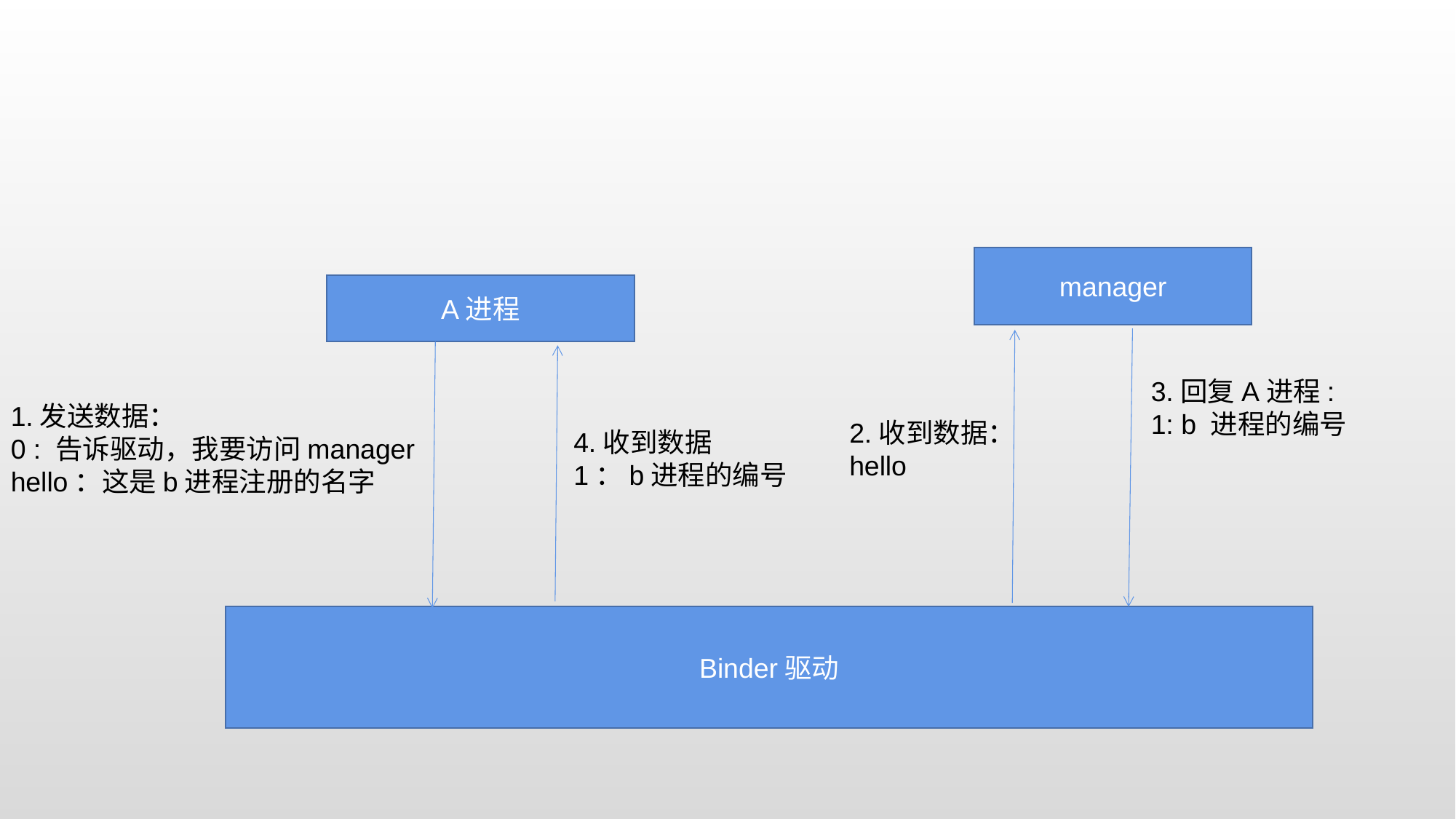

manager
A进程
3.回复A进程:
1: b 进程的编号
1.发送数据：
0 : 告诉驱动，我要访问manager
hello：这是b进程注册的名字
2.收到数据：
hello
4.收到数据
1：b进程的编号
Binder驱动